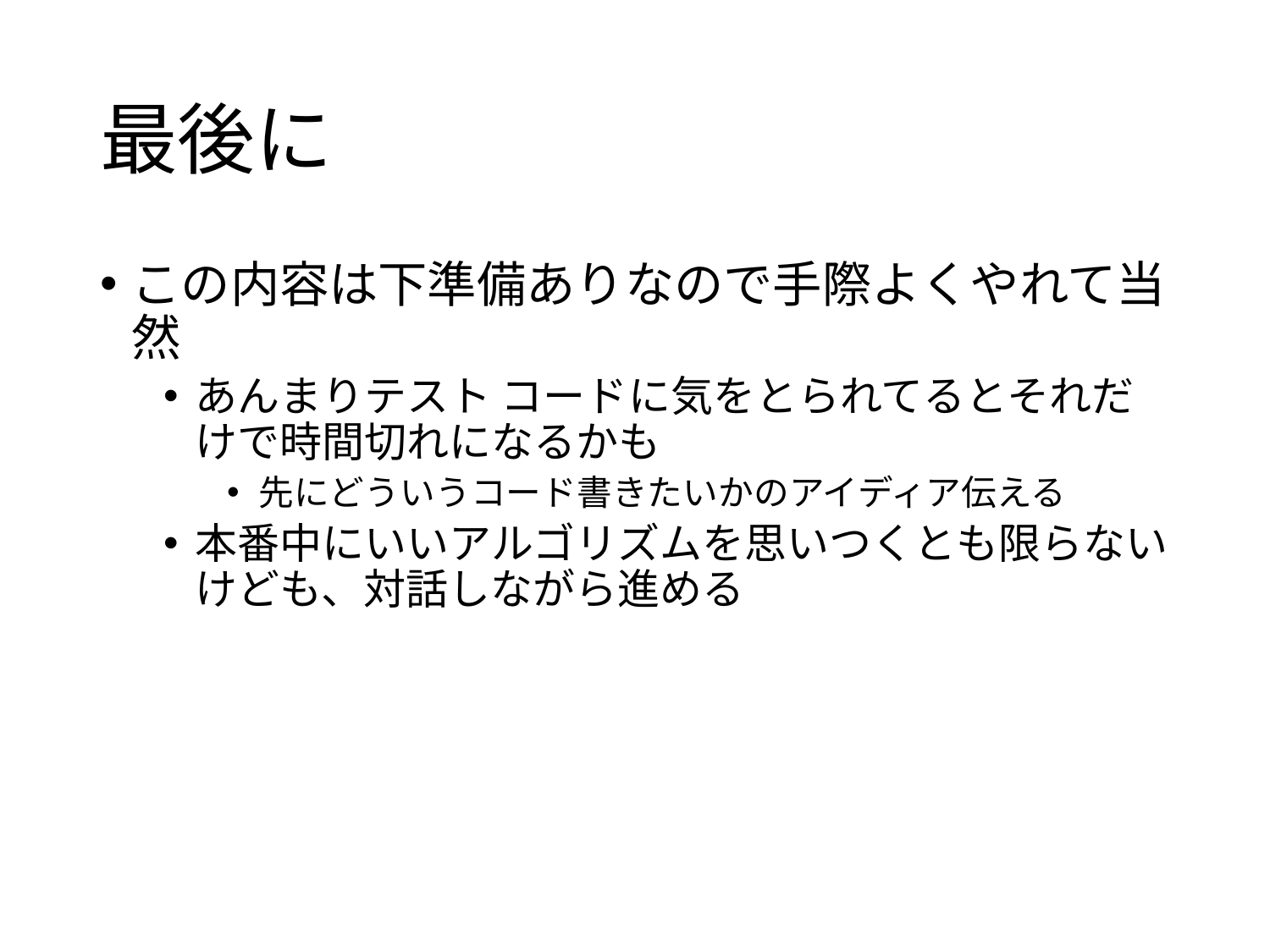

# 最後に
この内容は下準備ありなので手際よくやれて当然
あんまりテスト コードに気をとられてるとそれだけで時間切れになるかも
先にどういうコード書きたいかのアイディア伝える
本番中にいいアルゴリズムを思いつくとも限らないけども、対話しながら進める